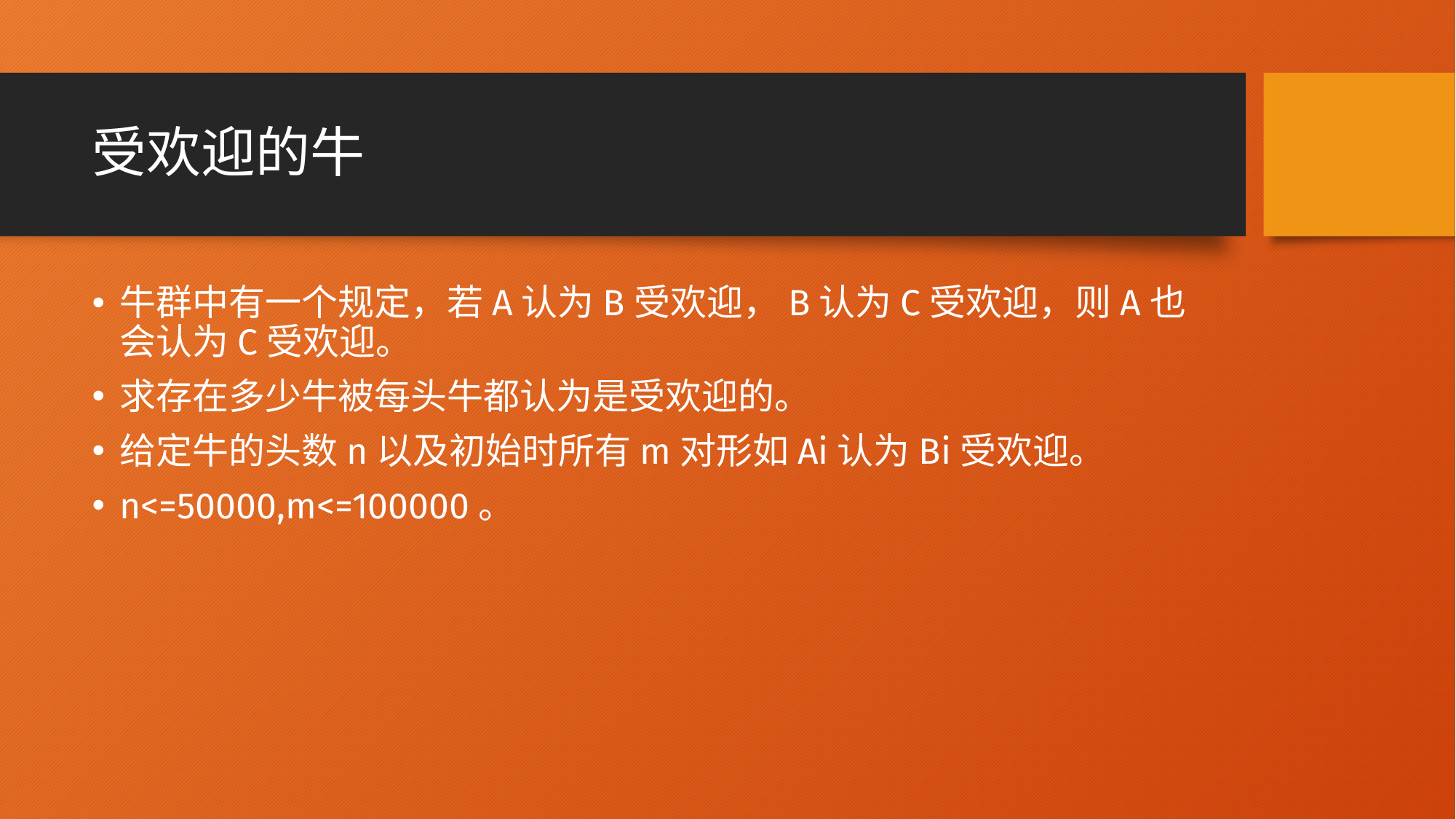

# 受欢迎的牛
牛群中有一个规定，若A认为B受欢迎，B认为C受欢迎，则A也会认为C受欢迎。
求存在多少牛被每头牛都认为是受欢迎的。
给定牛的头数n以及初始时所有m对形如Ai认为Bi受欢迎。
n<=50000,m<=100000。